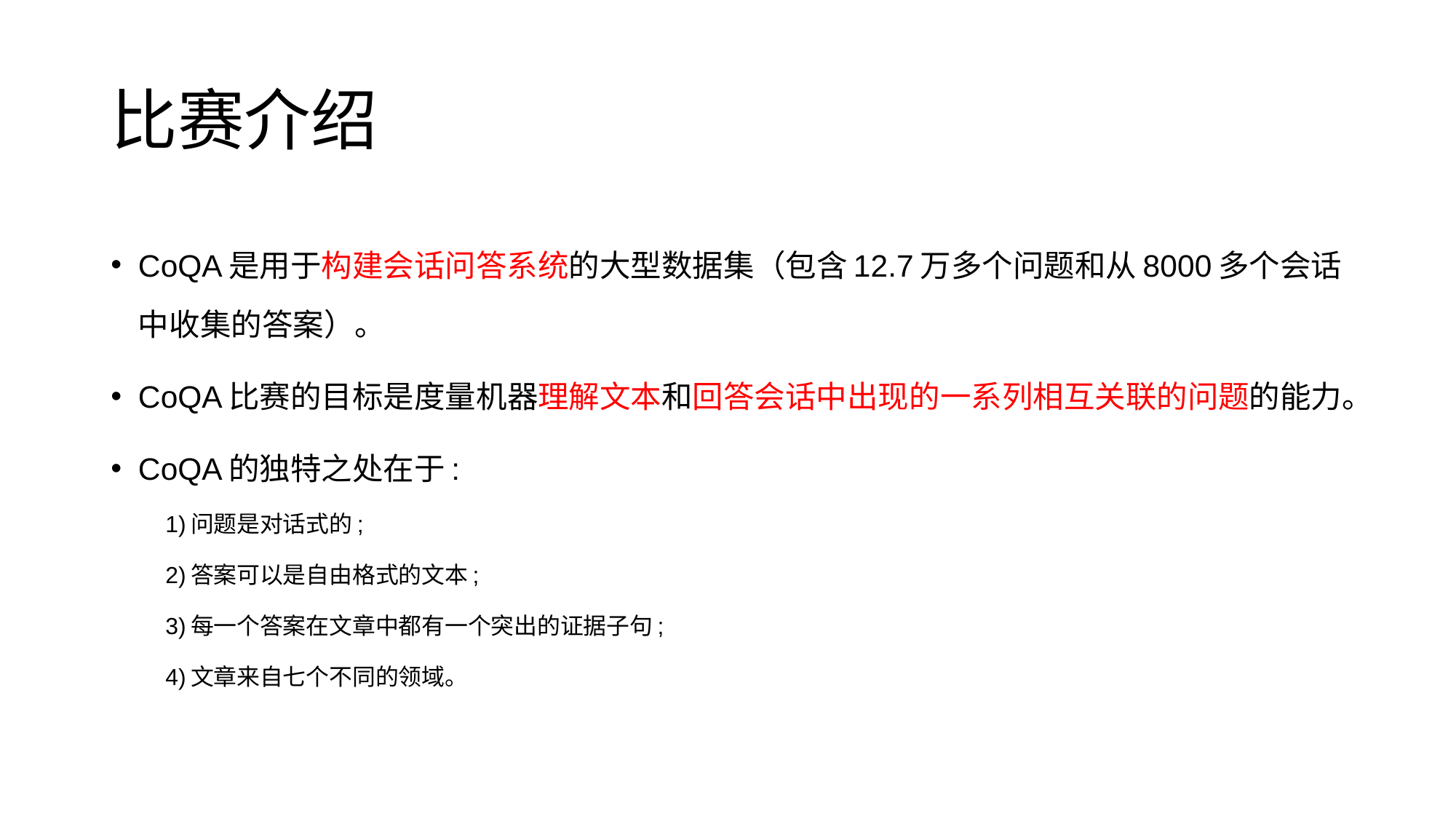

# 比赛介绍
CoQA是用于构建会话问答系统的大型数据集（包含12.7万多个问题和从8000多个会话中收集的答案）。
CoQA比赛的目标是度量机器理解文本和回答会话中出现的一系列相互关联的问题的能力。
CoQA的独特之处在于:
1)问题是对话式的;
2)答案可以是自由格式的文本;
3)每一个答案在文章中都有一个突出的证据子句;
4)文章来自七个不同的领域。